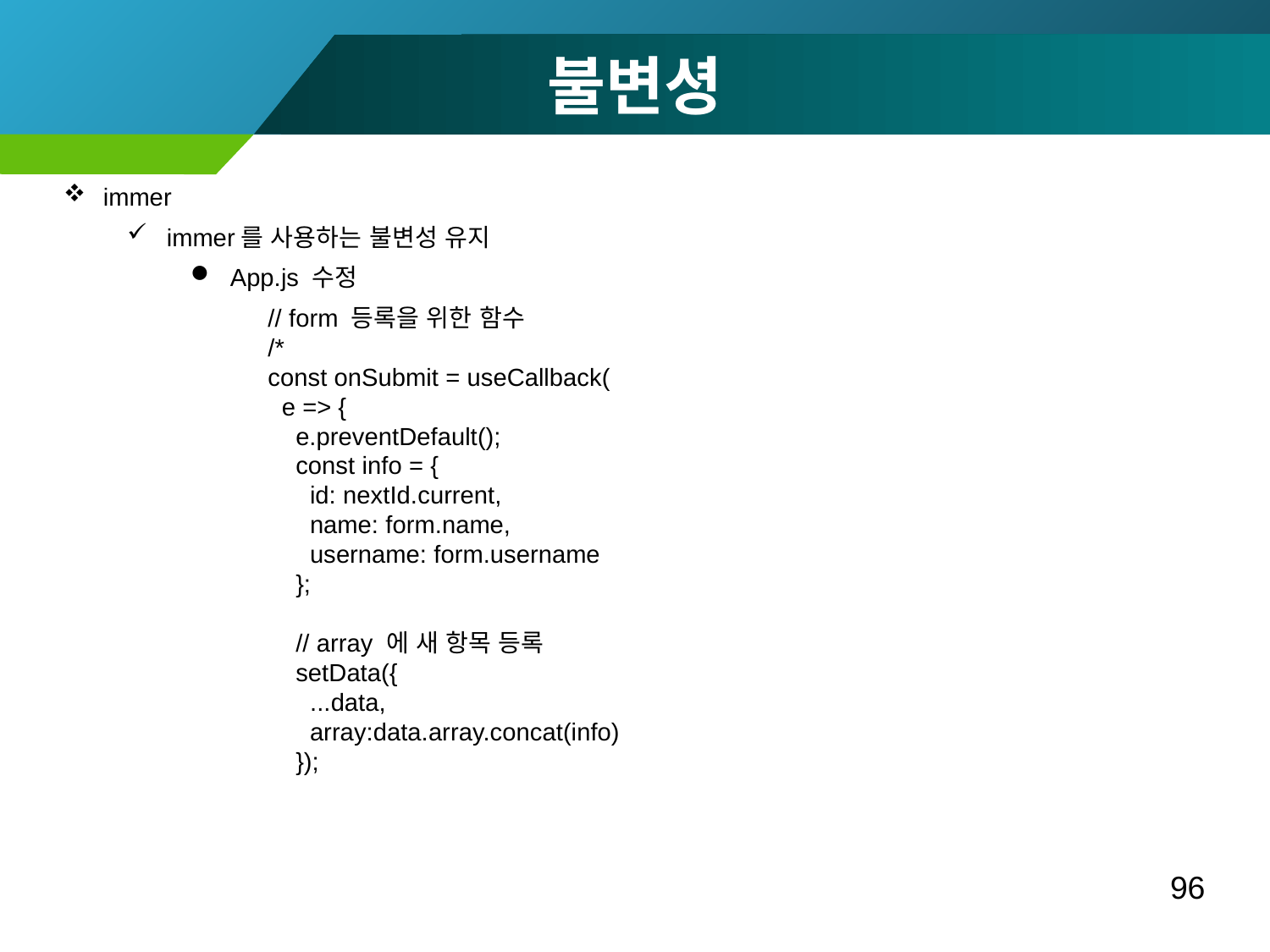

불변셩
immer
immer를 사용하는 불변성 유지
App.js 수정
  // form 등록을 위한 함수
  /*
  const onSubmit = useCallback(
    e => {
      e.preventDefault();
      const info = {
        id: nextId.current,
        name: form.name,
        username: form.username
      };

      // array 에 새 항목 등록
      setData({
        ...data,
        array:data.array.concat(info)
      });
96